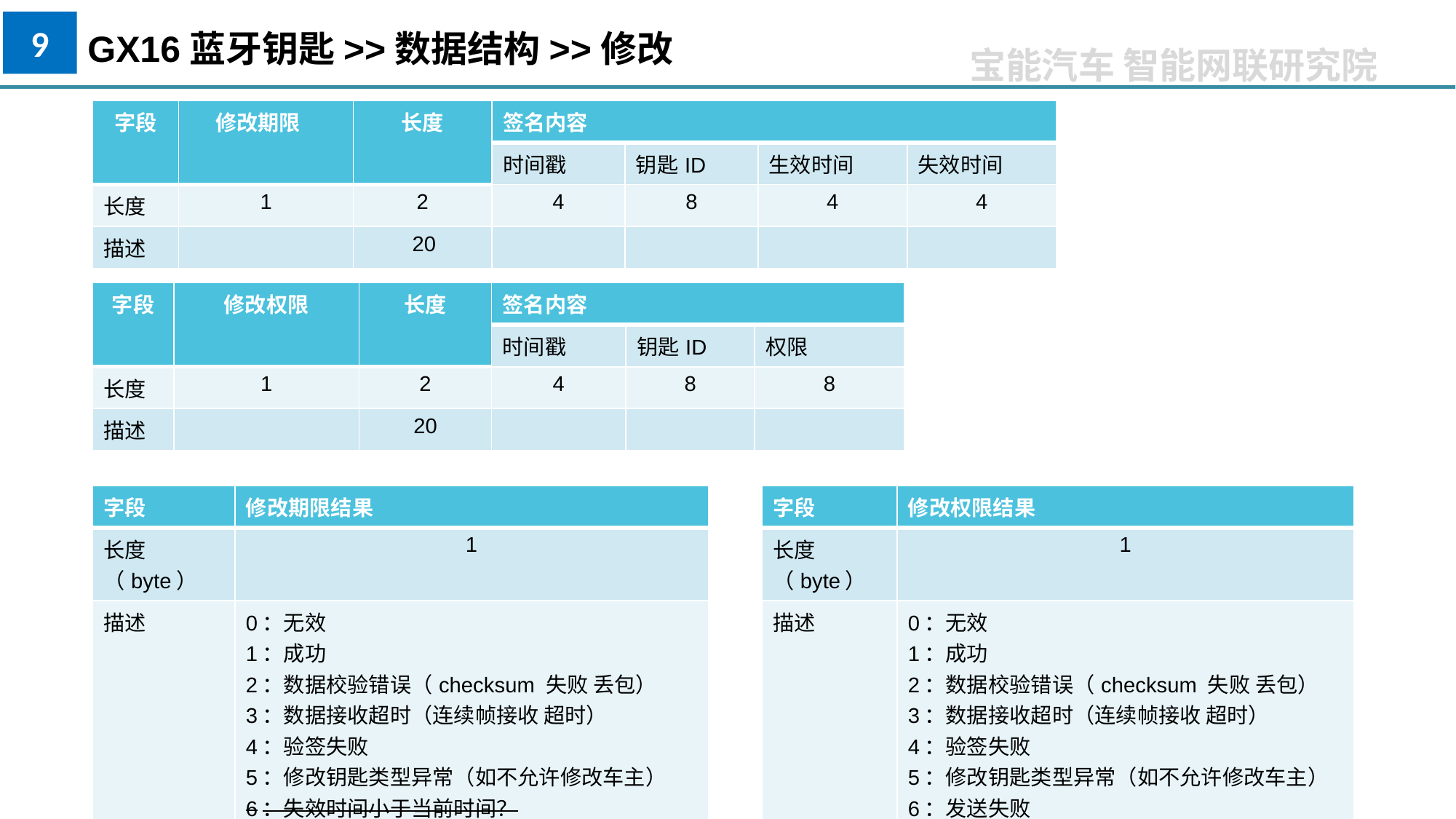

9
GX16蓝牙钥匙>>数据结构>>修改
| 字段 | 修改期限 | 长度 | 签名内容 |  |  |  |
| --- | --- | --- | --- | --- | --- | --- |
|  |  |  | 时间戳 | 钥匙ID | 生效时间 | 失效时间 |
| 长度 | 1 | 2 | 4 | 8 | 4 | 4 |
| 描述 |  | 20 |  |  |  |  |
| 字段 | 修改权限 | 长度 | 签名内容 |  |  |
| --- | --- | --- | --- | --- | --- |
|  |  |  | 时间戳 | 钥匙ID | 权限 |
| 长度 | 1 | 2 | 4 | 8 | 8 |
| 描述 |  | 20 |  |  |  |
| 字段 | 修改期限结果 |
| --- | --- |
| 长度（byte） | 1 |
| 描述 | 0：无效 1：成功 2：数据校验错误（checksum 失败 丢包） 3：数据接收超时（连续帧接收 超时） 4：验签失败 5：修改钥匙类型异常（如不允许修改车主） 6：失效时间小于当前时间？ 7：发送失败 8：钥匙不存在 |
| 字段 | 修改权限结果 |
| --- | --- |
| 长度（byte） | 1 |
| 描述 | 0：无效 1：成功 2：数据校验错误（checksum 失败 丢包） 3：数据接收超时（连续帧接收 超时） 4：验签失败 5：修改钥匙类型异常（如不允许修改车主） 6：发送失败 8：钥匙不存在 |